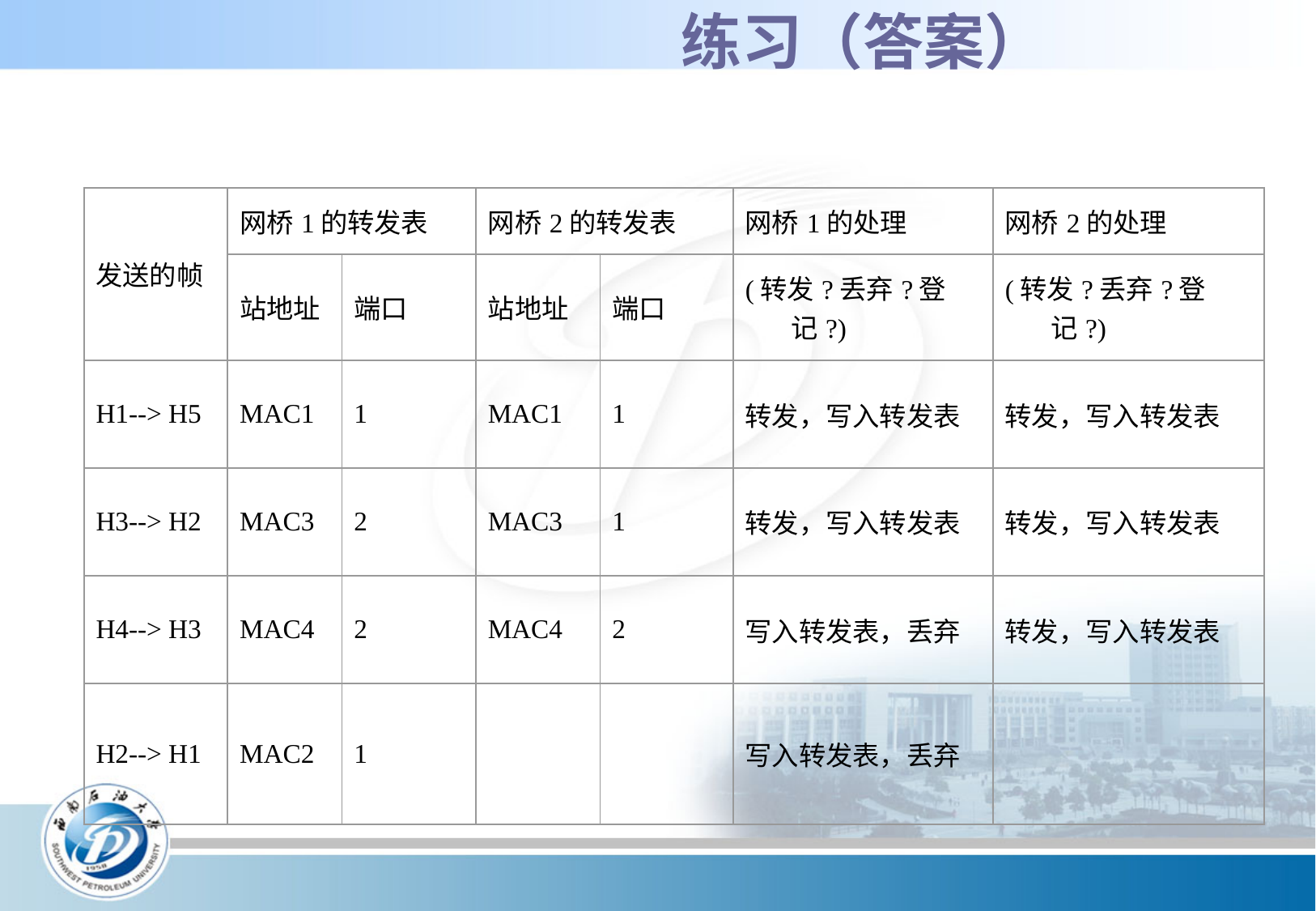

# 练习（答案）
| 发送的帧 | 网桥1的转发表 |  | 网桥2的转发表 |  | 网桥1的处理 | 网桥2的处理 |
| --- | --- | --- | --- | --- | --- | --- |
|  | 站地址 | 端口 | 站地址 | 端口 | (转发?丢弃?登记?) | (转发?丢弃?登记?) |
| H1--> H5 | MAC1 | 1 | MAC1 | 1 | 转发，写入转发表 | 转发，写入转发表 |
| H3--> H2 | MAC3 | 2 | MAC3 | 1 | 转发，写入转发表 | 转发，写入转发表 |
| H4--> H3 | MAC4 | 2 | MAC4 | 2 | 写入转发表，丢弃 | 转发，写入转发表 |
| H2--> H1 | MAC2 | 1 |  |  | 写入转发表，丢弃 |  |